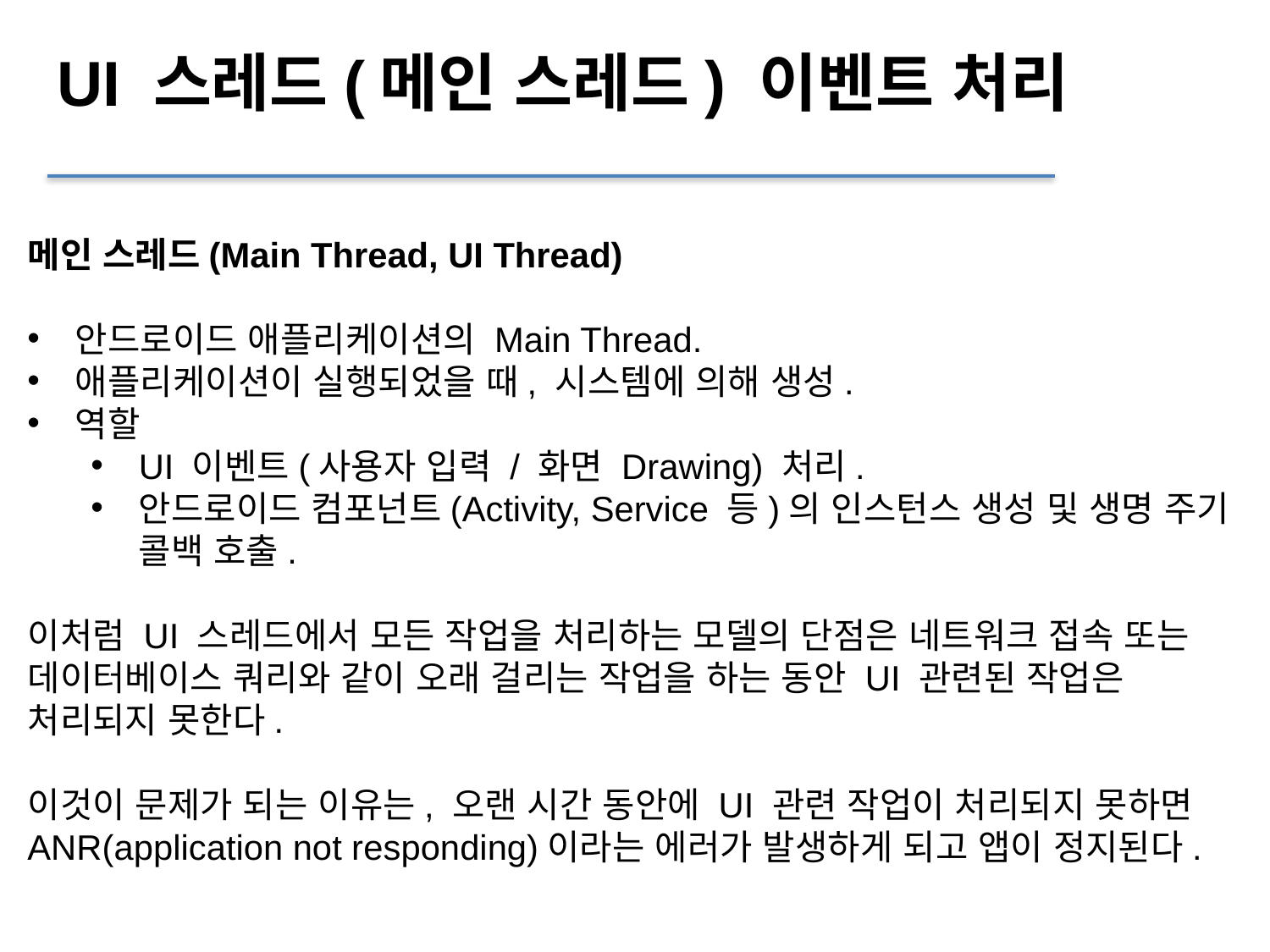

UI 스레드(메인 스레드) 이벤트 처리
메인 스레드(Main Thread, UI Thread)

안드로이드 애플리케이션의 Main Thread.
애플리케이션이 실행되었을 때, 시스템에 의해 생성.
역할
UI 이벤트(사용자 입력 / 화면 Drawing) 처리.
안드로이드 컴포넌트(Activity, Service 등)의 인스턴스 생성 및 생명 주기 콜백 호출.

이처럼 UI 스레드에서 모든 작업을 처리하는 모델의 단점은 네트워크 접속 또는 데이터베이스 쿼리와 같이 오래 걸리는 작업을 하는 동안 UI 관련된 작업은 처리되지 못한다.

이것이 문제가 되는 이유는, 오랜 시간 동안에 UI 관련 작업이 처리되지 못하면 ANR(application not responding)이라는 에러가 발생하게 되고 앱이 정지된다.